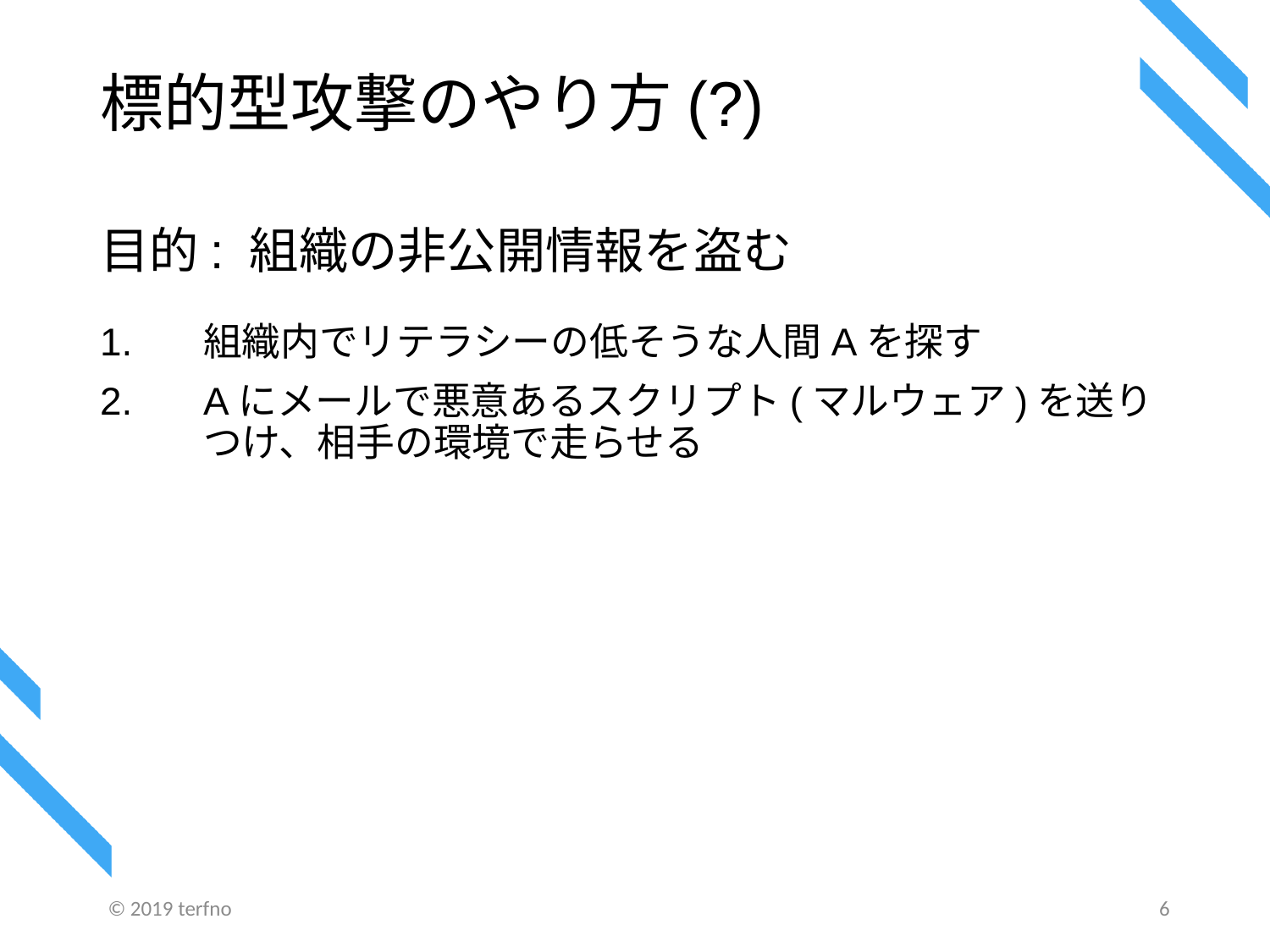

# 標的型攻撃のやり方(?)

目的: 組織の非公開情報を盗む

組織内でリテラシーの低そうな人間Aを探す
Aにメールで悪意あるスクリプト(マルウェア)を送りつけ、相手の環境で走らせる
© 2019 terfno
6